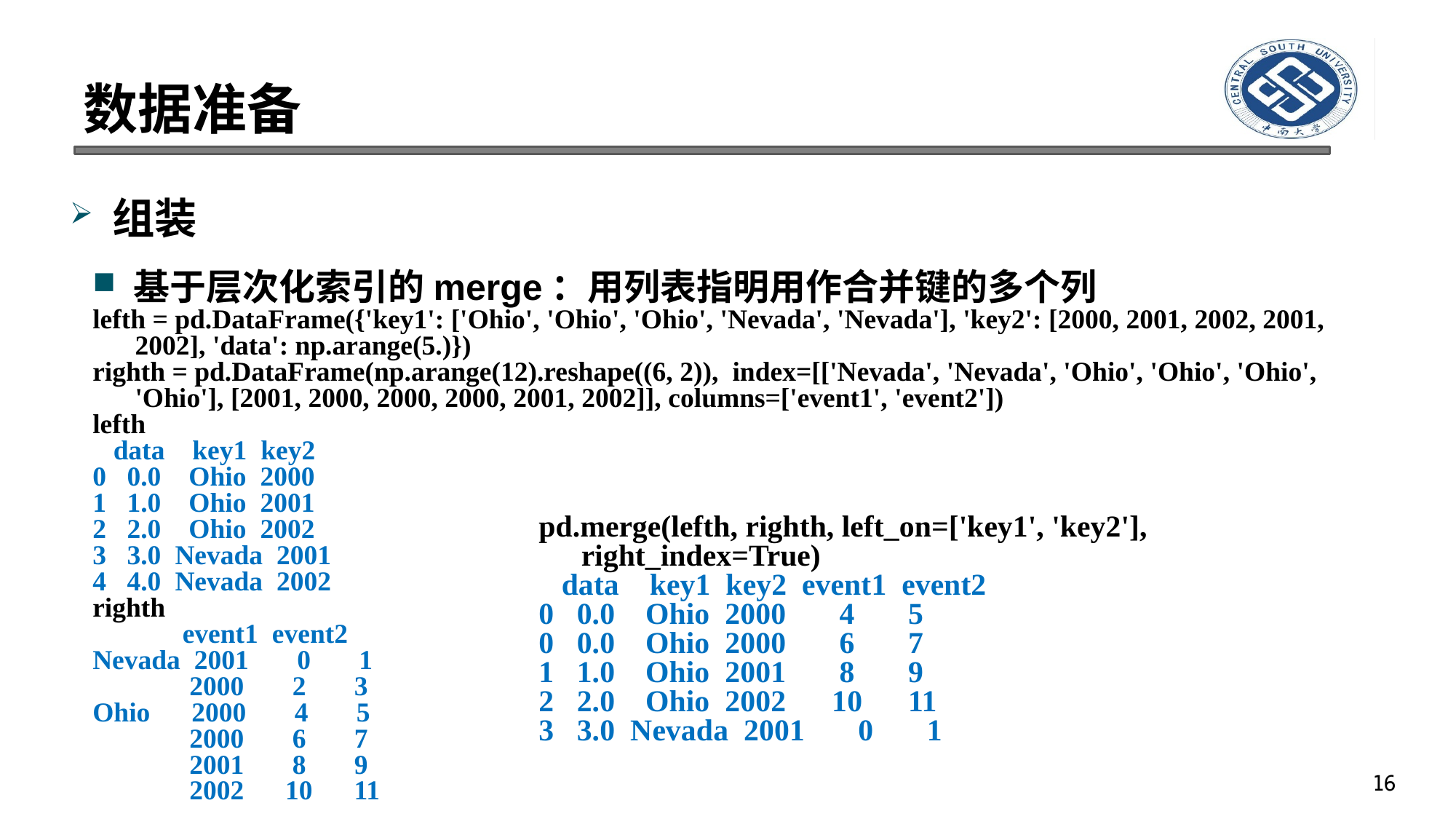

# 数据准备
组装
基于层次化索引的merge：用列表指明用作合并键的多个列
lefth = pd.DataFrame({'key1': ['Ohio', 'Ohio', 'Ohio', 'Nevada', 'Nevada'], 'key2': [2000, 2001, 2002, 2001, 2002], 'data': np.arange(5.)})
righth = pd.DataFrame(np.arange(12).reshape((6, 2)),  index=[['Nevada', 'Nevada', 'Ohio', 'Ohio', 'Ohio', 'Ohio'], [2001, 2000, 2000, 2000, 2001, 2002]], columns=['event1', 'event2'])
lefth
   data    key1  key2
0   0.0    Ohio  2000
1   1.0    Ohio  2001
2   2.0    Ohio  2002
3   3.0  Nevada  2001
4   4.0  Nevada  2002
righth
             event1  event2
Nevada  2001       0       1
              2000       2       3
Ohio      2000       4       5
              2000       6       7
              2001       8       9
              2002      10      11
pd.merge(lefth, righth, left_on=['key1', 'key2'], right_index=True)
   data    key1  key2  event1  event2
0   0.0    Ohio  2000       4       5
0   0.0    Ohio  2000       6       7
1   1.0    Ohio  2001       8       9
2   2.0    Ohio  2002      10      11
3   3.0  Nevada  2001       0       1
16